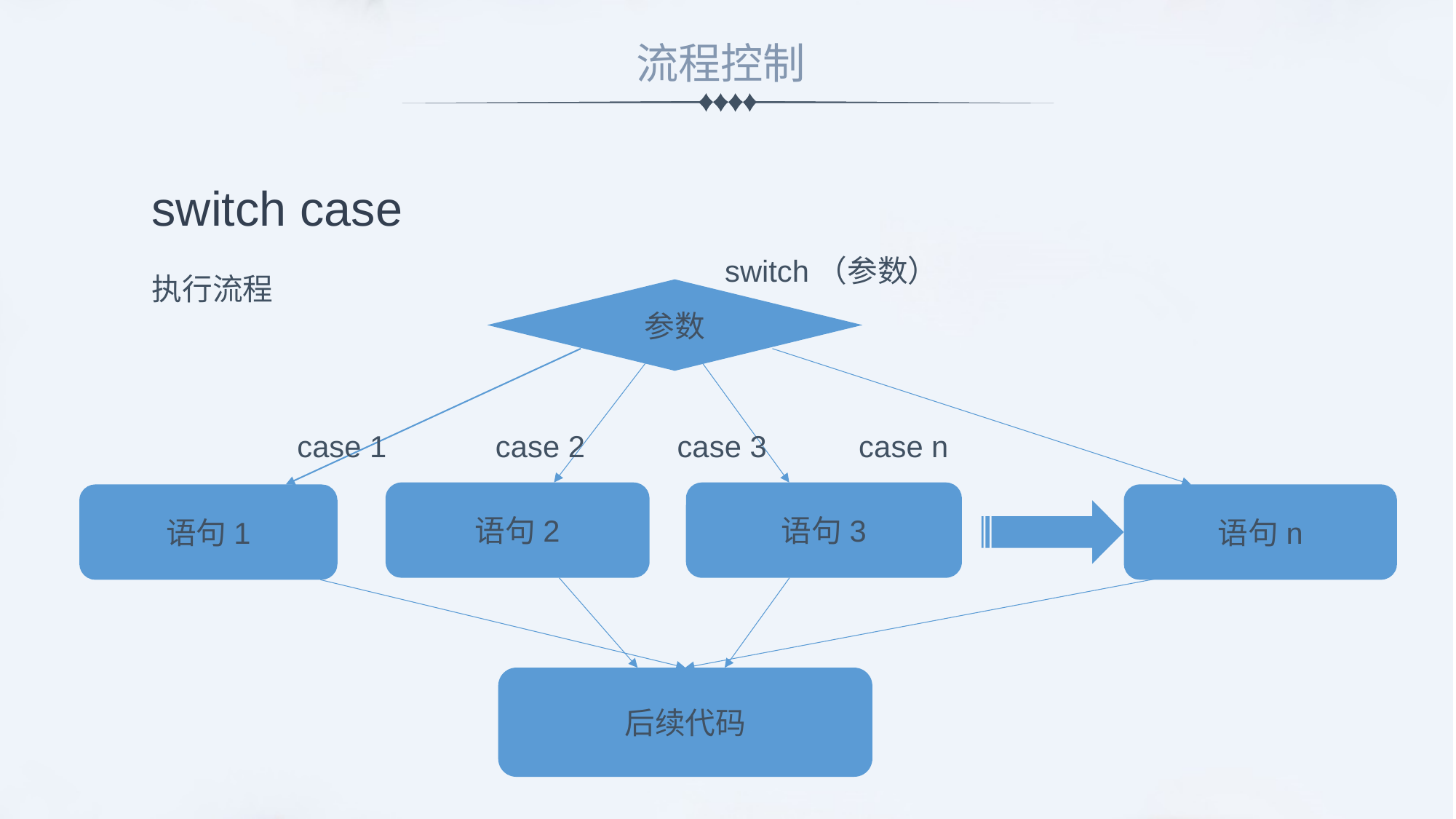

switch case
switch（参数）
执行流程

参数

case 1             case 2           case 3           case n

语句2

语句3

语句1

语句n

后续代码